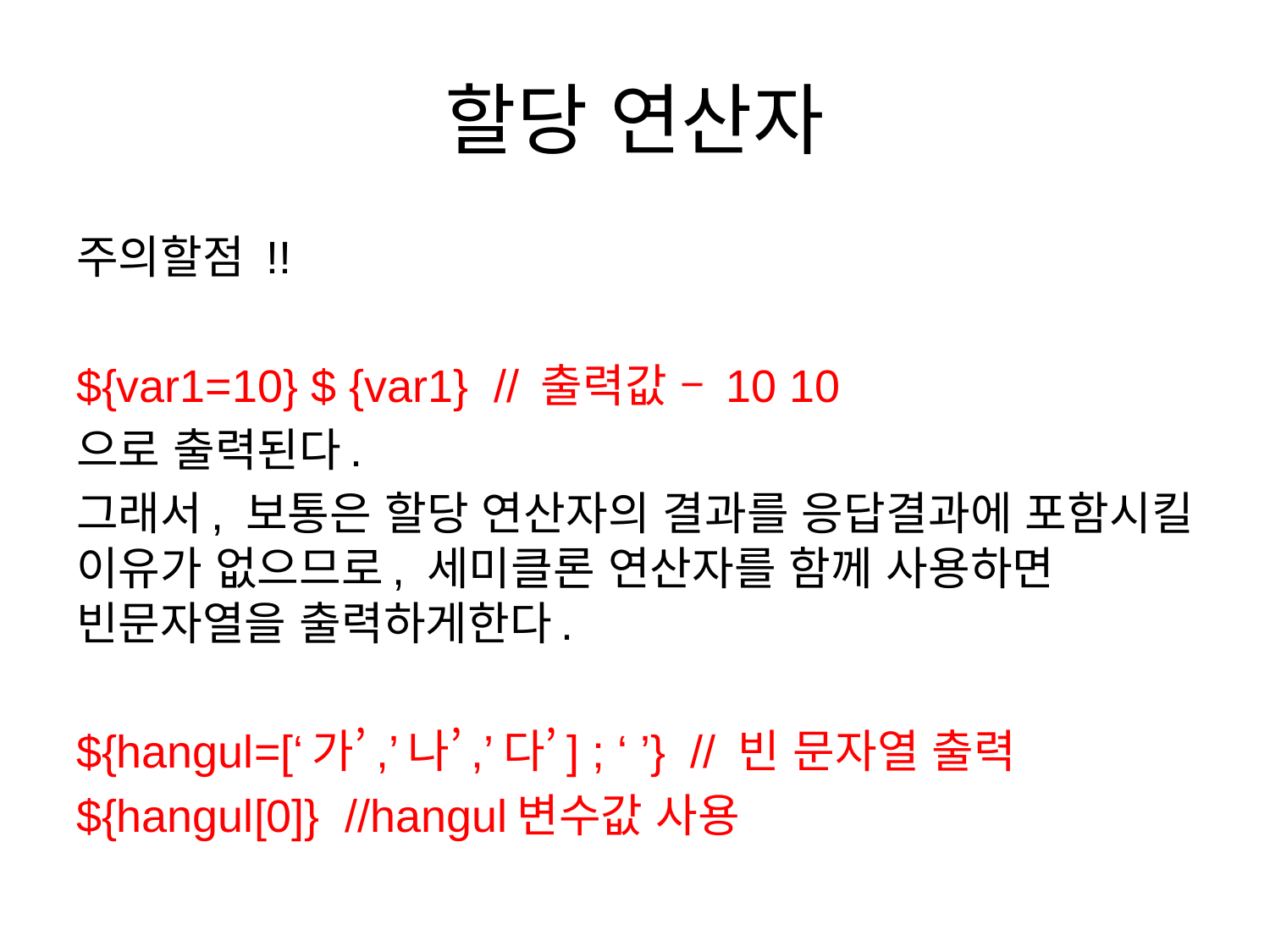

# 할당 연산자
주의할점 !!

${var1=10} $ {var1}  // 출력값 – 10 10
으로 출력된다.
그래서, 보통은 할당 연산자의 결과를 응답결과에 포함시킬 이유가 없으므로, 세미클론 연산자를 함께 사용하면 빈문자열을 출력하게한다.

${hangul=[‘가’,’나’,’다’] ; ‘ ’}  // 빈 문자열 출력
${hangul[0]}  //hangul변수값 사용